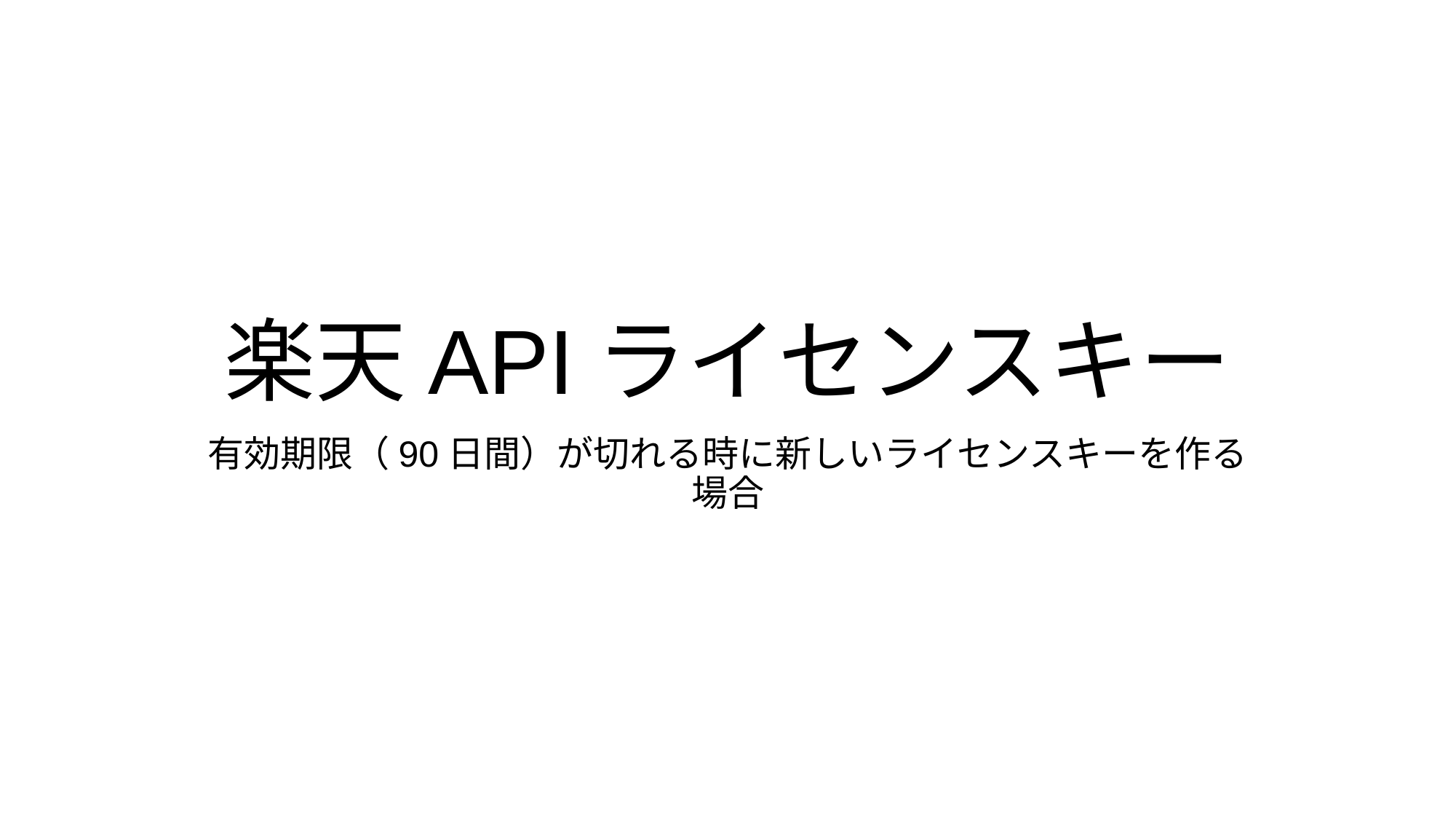

# 楽天APIライセンスキー
有効期限（90日間）が切れる時に新しいライセンスキーを作る場合